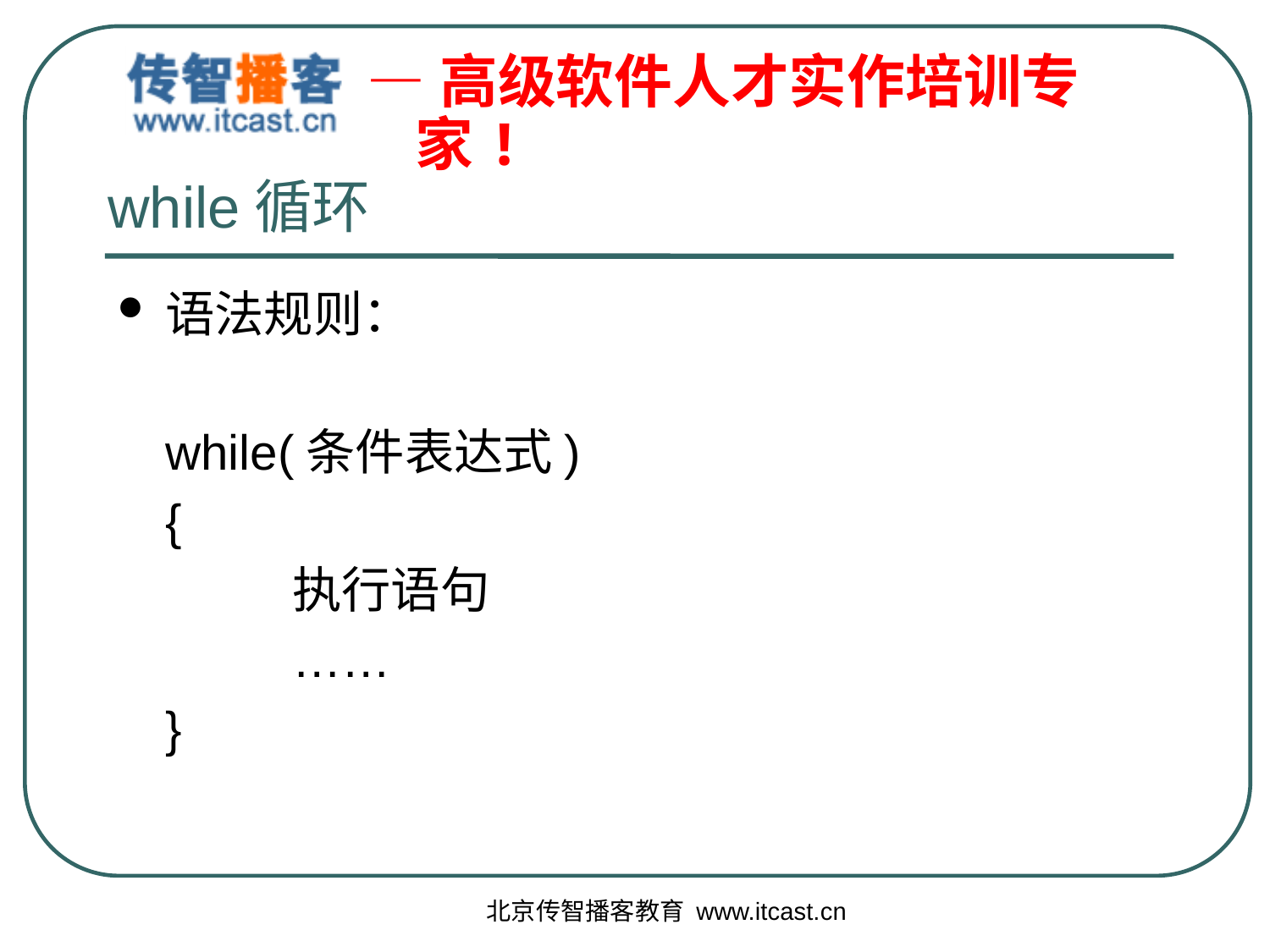

# while循环
语法规则：

	while(条件表达式)
	{
		执行语句
		……
	}
北京传智播客教育 www.itcast.cn